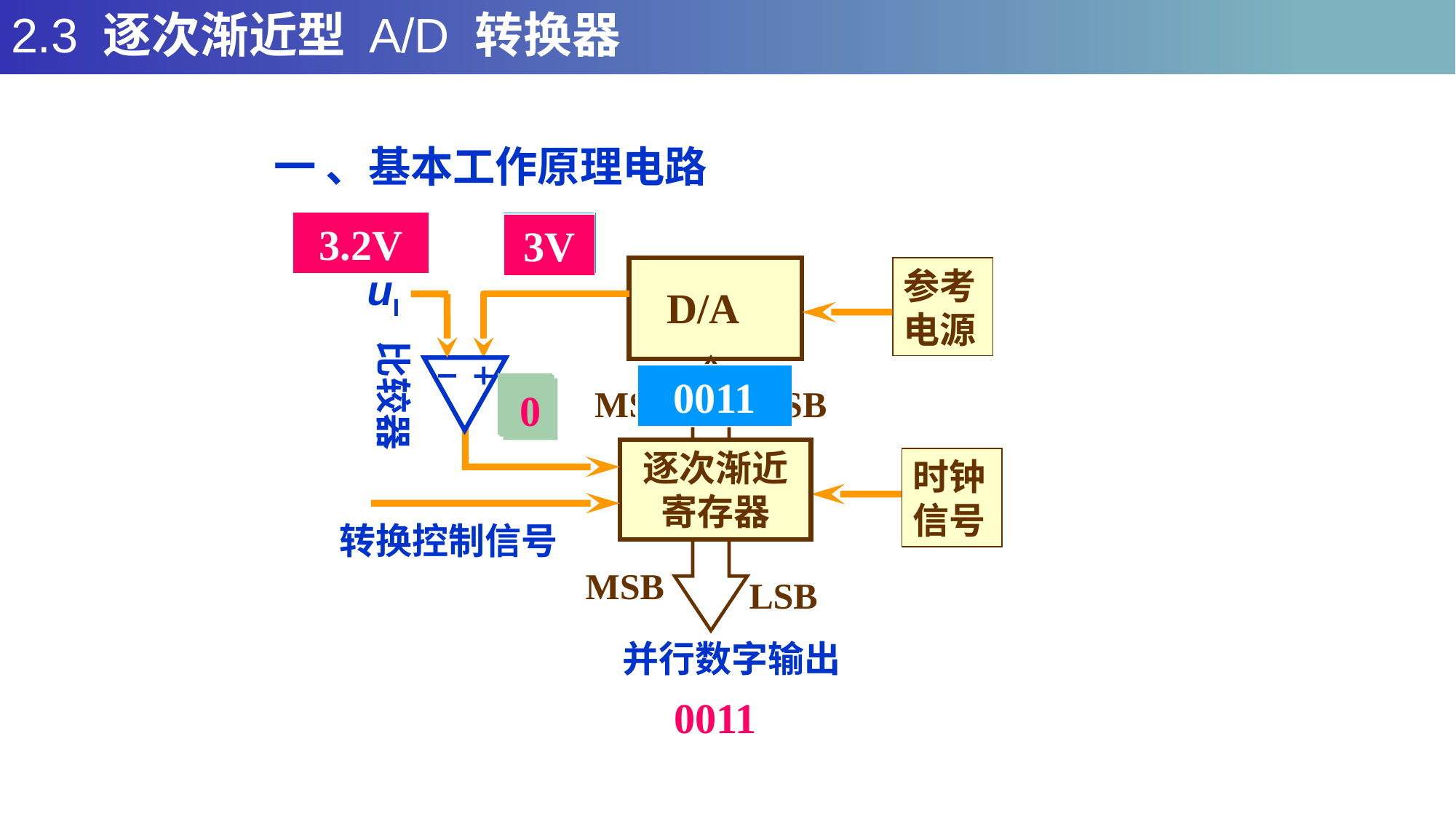

# 2.3 逐次渐近型 A/D 转换器
一 、基本工作原理电路
2V
3.2V
4V
8V
3V
uI

参考
电源
D/A

比较器

MSB
LSB

逐次渐近
寄存器

时钟
信号

转换控制信号
MSB
LSB
并行数字输出
0100
1000
0010
0011
1
0
0
0011